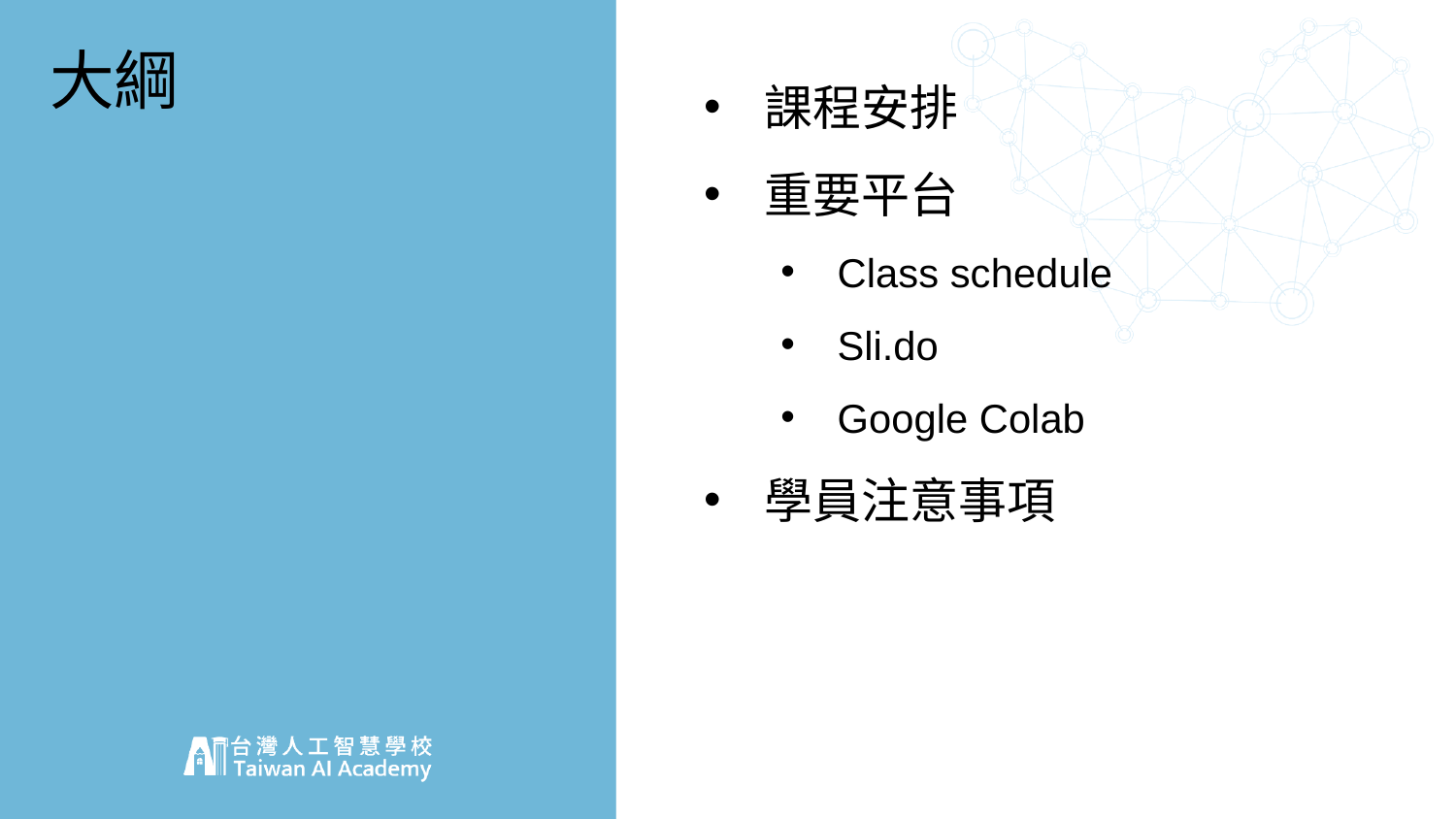

# 大綱
課程安排
重要平台
Class schedule
Sli.do
Google Colab
學員注意事項